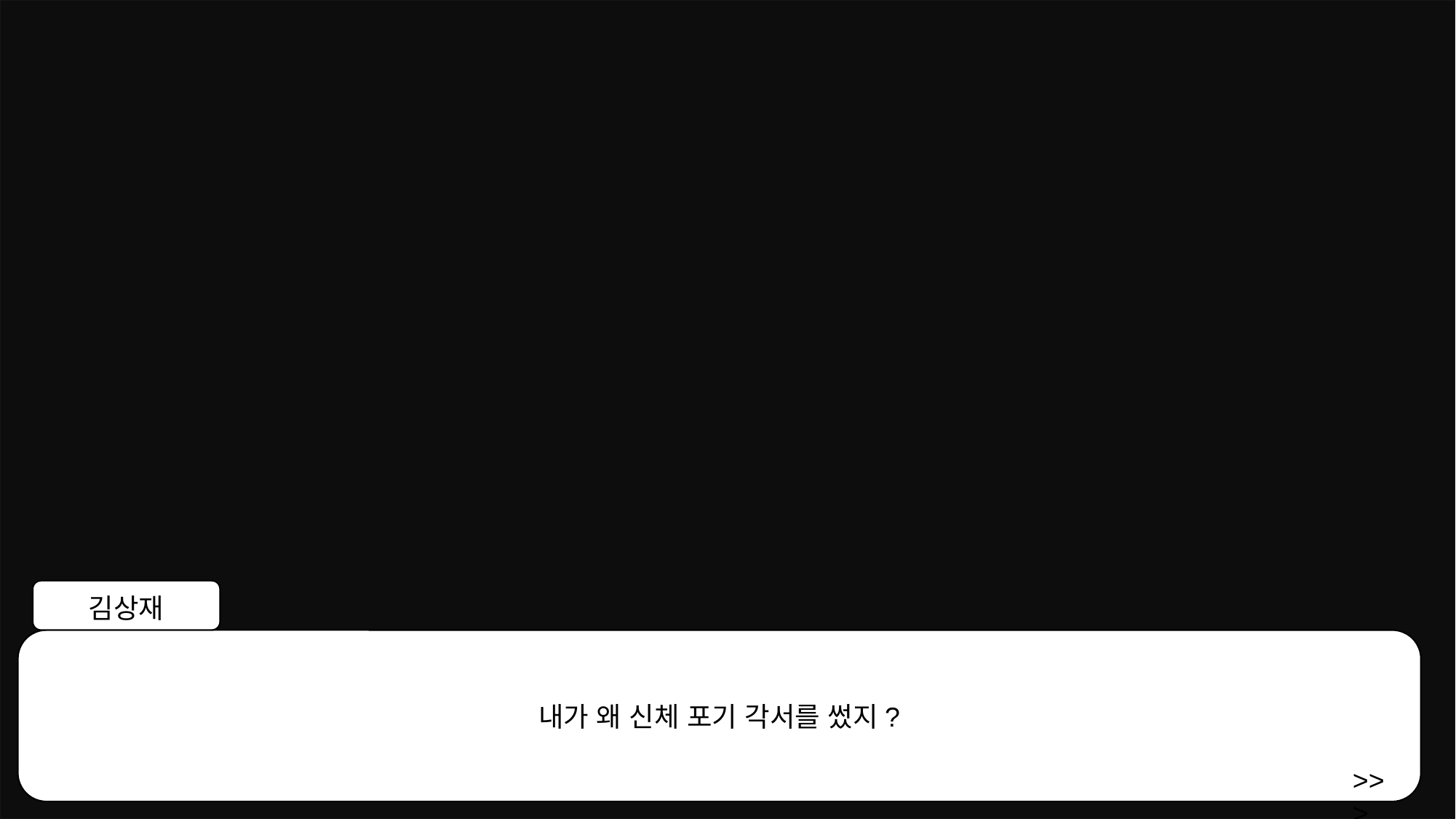

김상재
내가 왜 신체 포기 각서를 썼지?
>>>